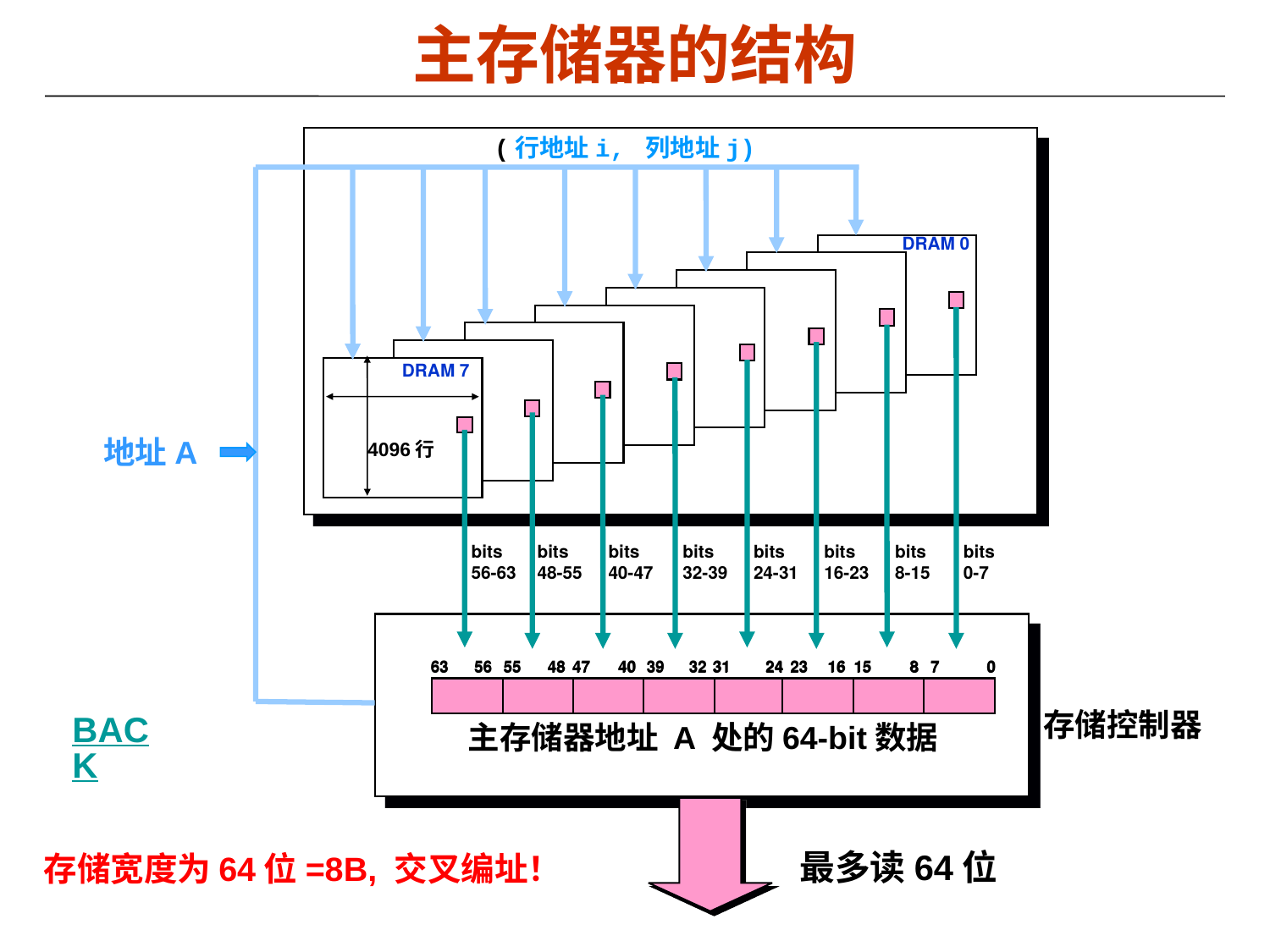

# 主存储器的结构
(行地址i, 列地址j)

DRAM 0

bits
56-63
bits
48-55
bits
40-47
bits
32-39
bits
24-31
bits
16-23
bits
8-15
bits
0-7

DRAM 7

地址A
4096行

63
56
55
48
47
40
39
32
31
24
23
16
15
8
7
0

63
56
55
48
47
40
39
32
31
24
23
16
15
8
7
0

主存储器地址 A 处的64-bit数据
存储控制器

 最多读64位

BACK
存储宽度为64位=8B, 交叉编址！